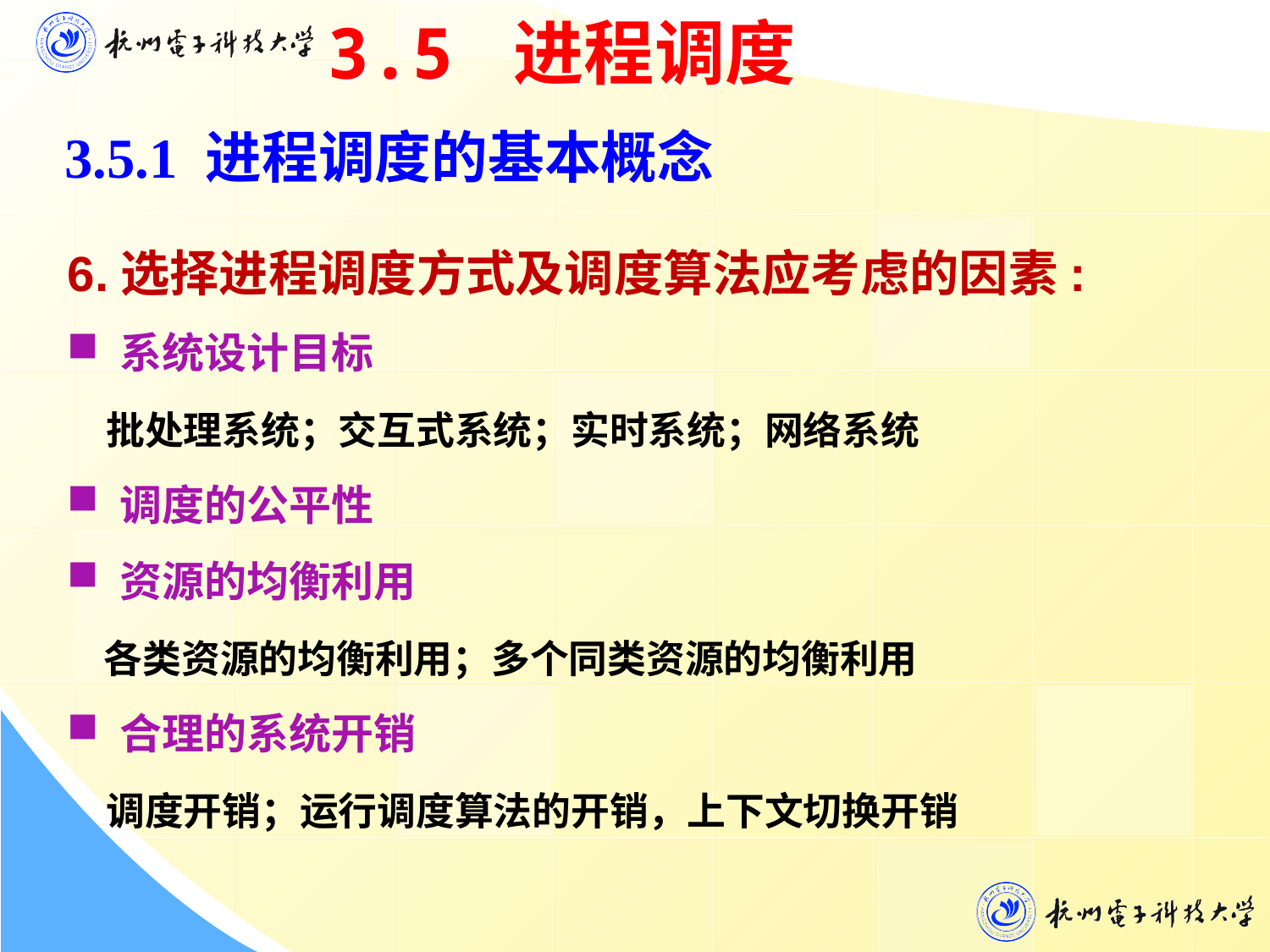

3.5 进程调度
3.5.1 进程调度的基本概念
6.选择进程调度方式及调度算法应考虑的因素:
 系统设计目标
   批处理系统；交互式系统；实时系统；网络系统
 调度的公平性
 资源的均衡利用
   各类资源的均衡利用；多个同类资源的均衡利用
 合理的系统开销
   调度开销；运行调度算法的开销，上下文切换开销